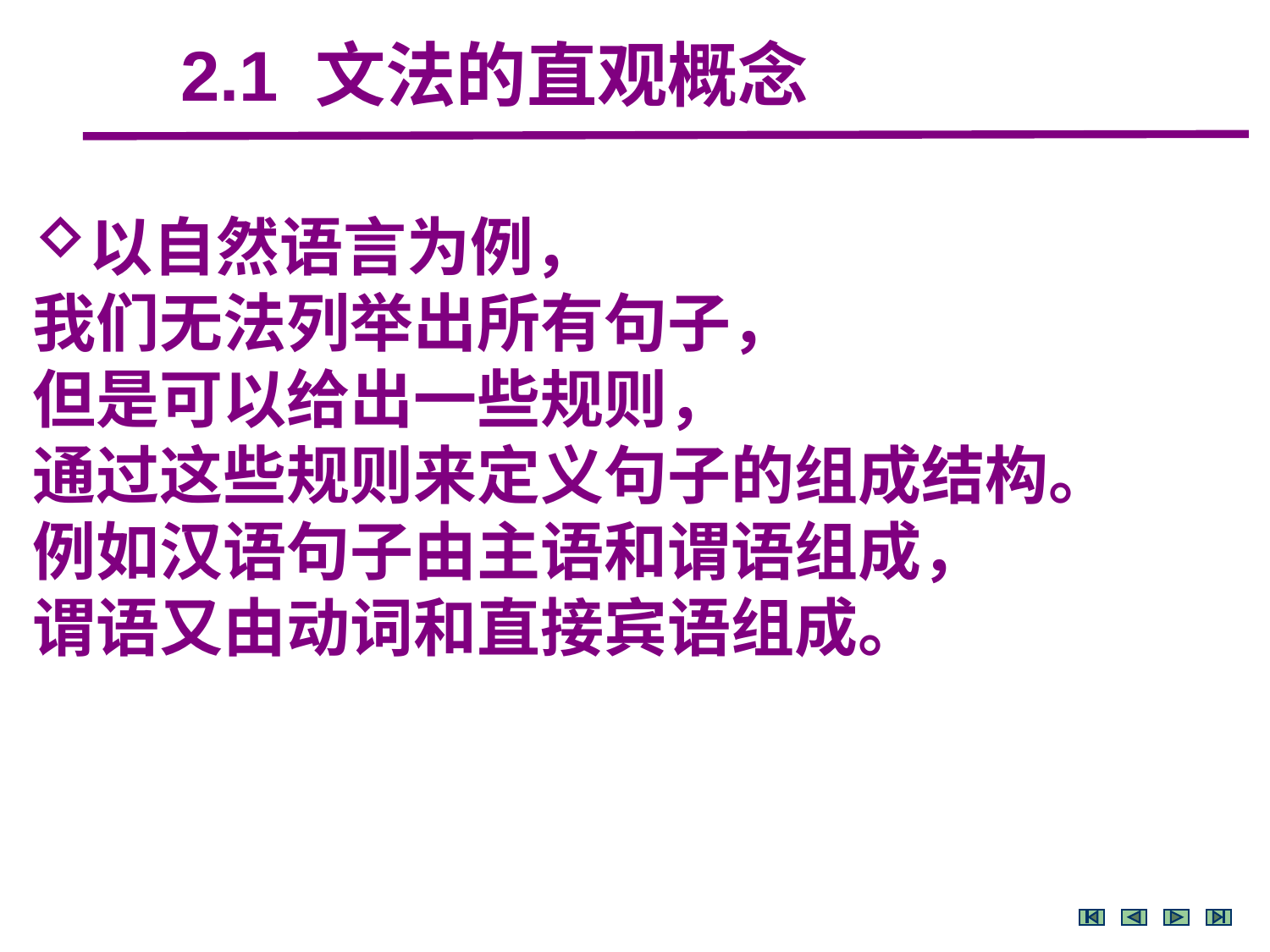

2.1 文法的直观概念
以自然语言为例，
我们无法列举出所有句子，
但是可以给出一些规则，
通过这些规则来定义句子的组成结构。
例如汉语句子由主语和谓语组成，
谓语又由动词和直接宾语组成。